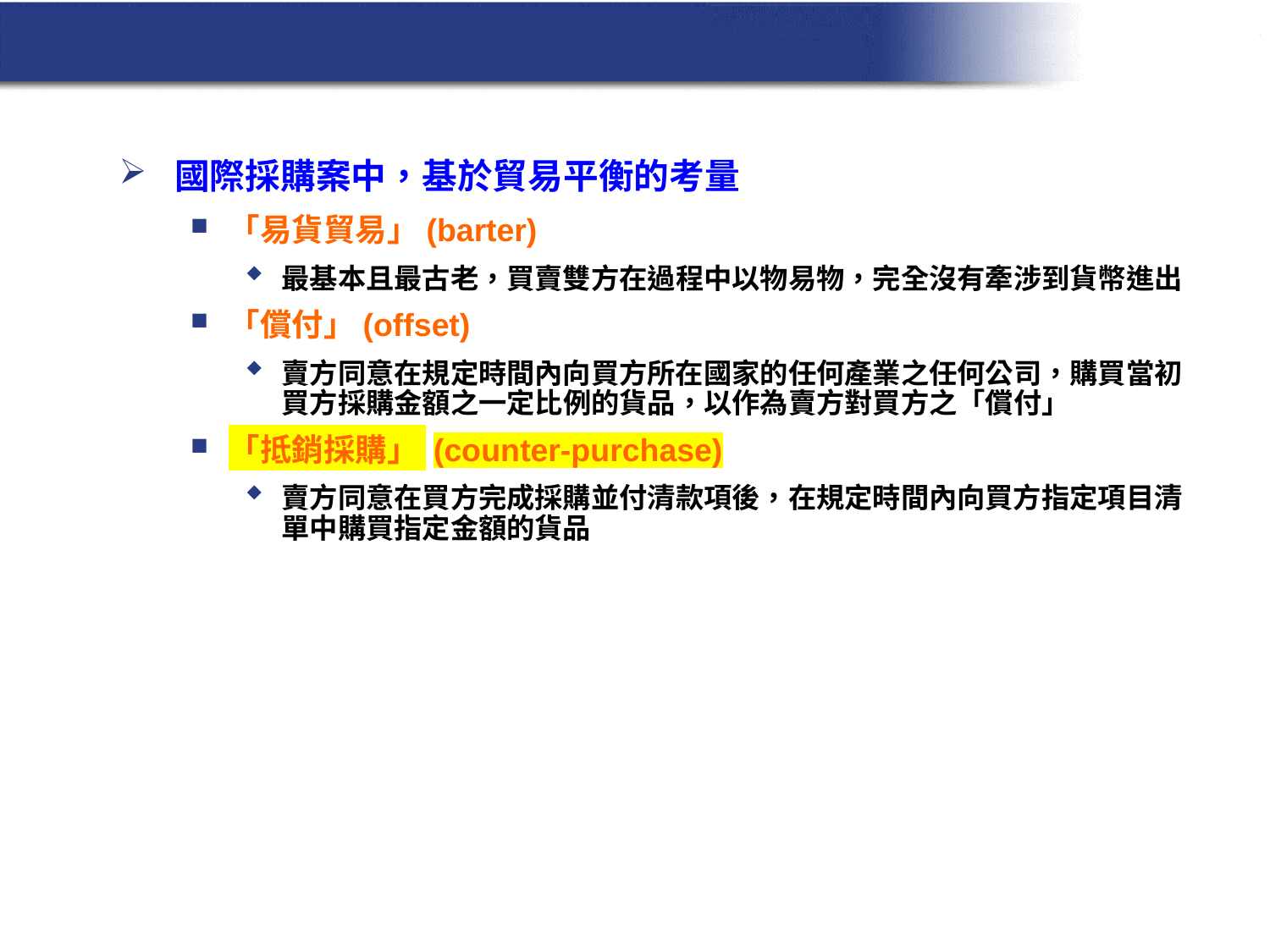

# 肆﹑「抵銷貿易」合約之管理
國際採購案中，基於貿易平衡的考量
「易貨貿易」(barter)
最基本且最古老，買賣雙方在過程中以物易物，完全沒有牽涉到貨幣進出
「償付」(offset)
賣方同意在規定時間內向買方所在國家的任何產業之任何公司，購買當初買方採購金額之一定比例的貨品，以作為賣方對買方之「償付」
「抵銷採購」 (counter-purchase)
賣方同意在買方完成採購並付清款項後，在規定時間內向買方指定項目清單中購買指定金額的貨品